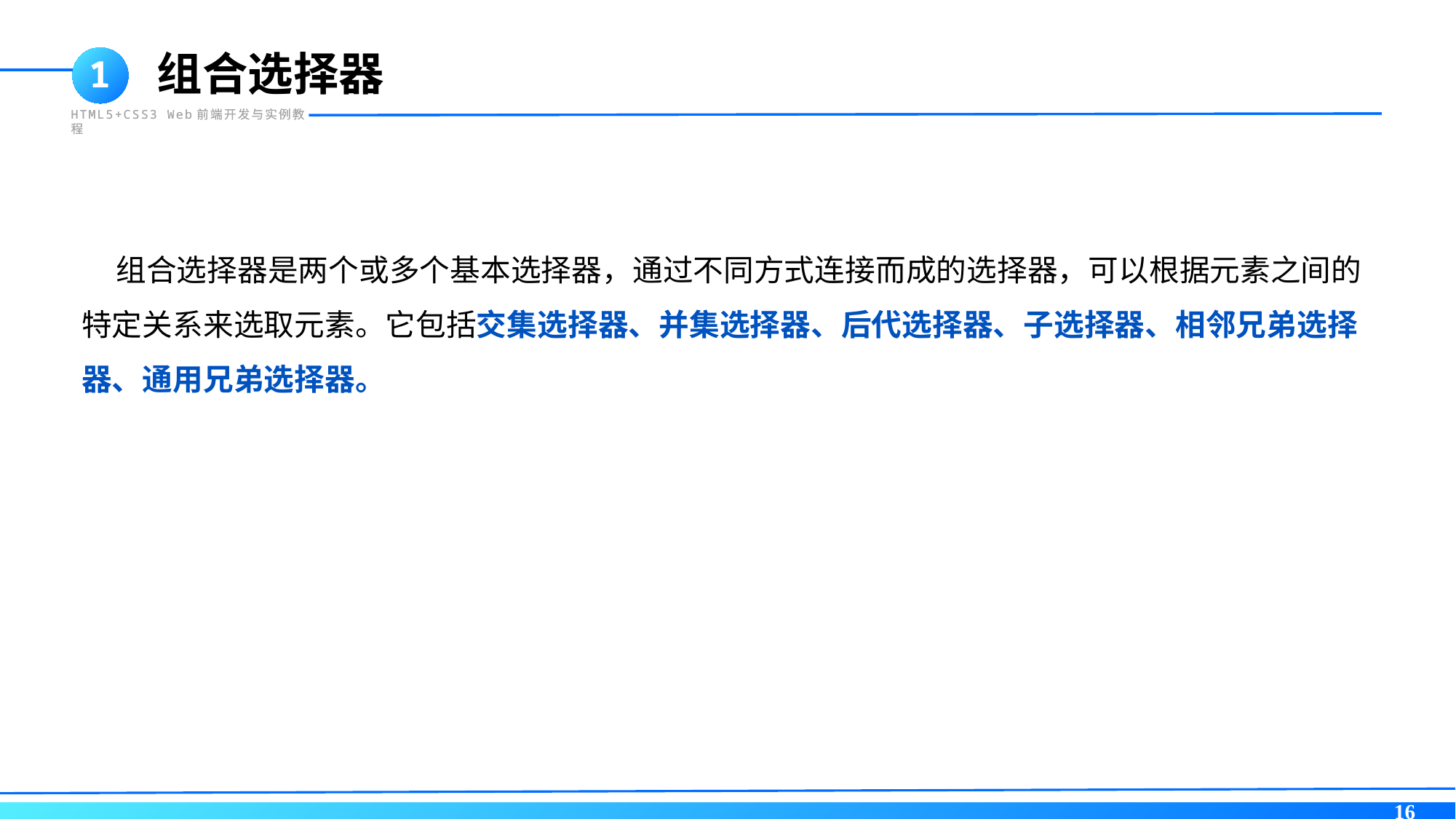

组合选择器
1
HTML5+CSS3 Web前端开发与实例教程
    组合选择器是两个或多个基本选择器，通过不同方式连接而成的选择器，可以根据元素之间的特定关系来选取元素。它包括交集选择器、并集选择器、后代选择器、子选择器、相邻兄弟选择器、通用兄弟选择器。
16